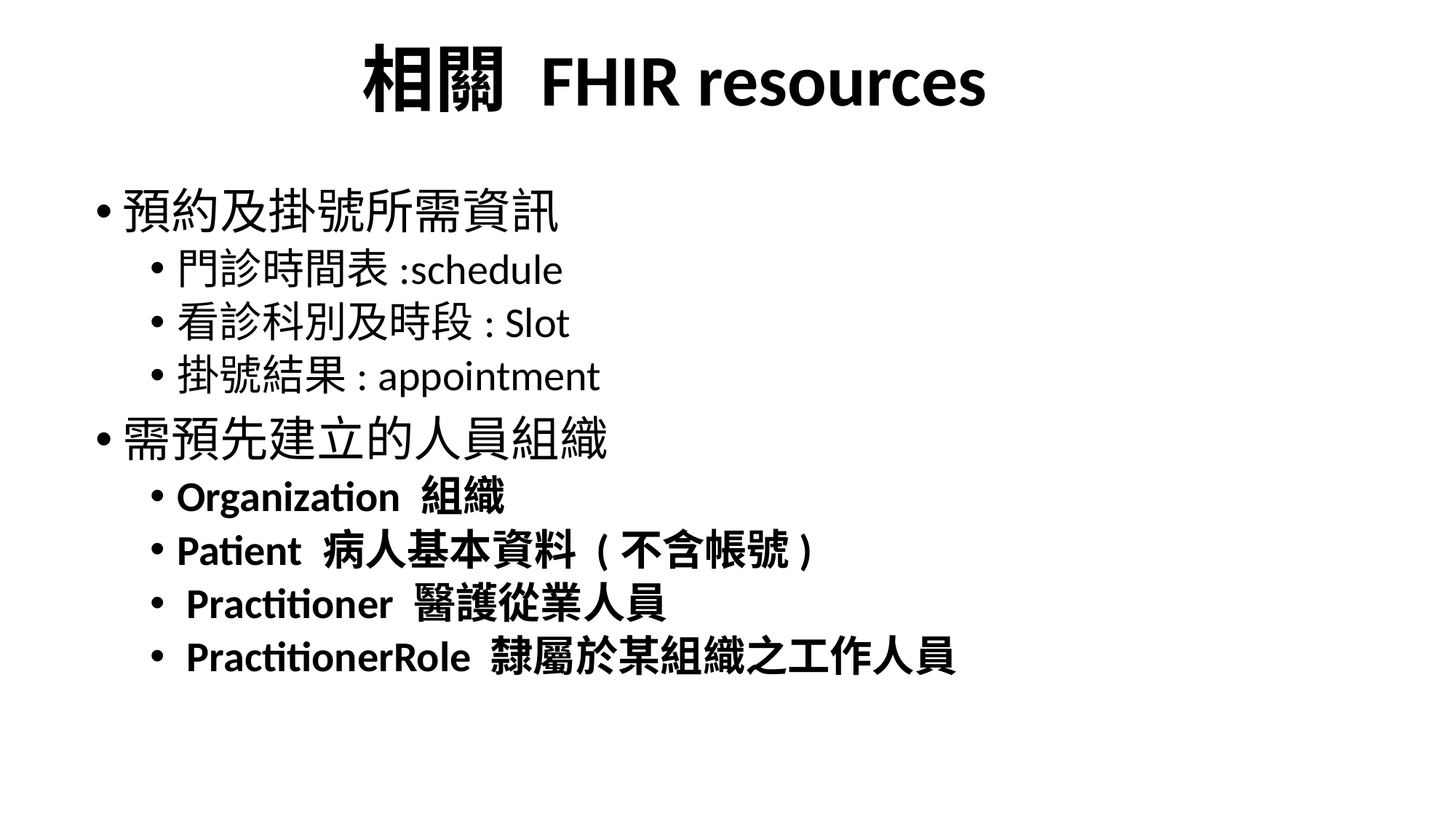

# 相關 FHIR resources
預約及掛號所需資訊
門診時間表:schedule
看診科別及時段: Slot
掛號結果: appointment
需預先建立的人員組織
Organization 組織
Patient 病人基本資料 (不含帳號)
 Practitioner 醫護從業人員
 PractitionerRole 隸屬於某組織之工作人員